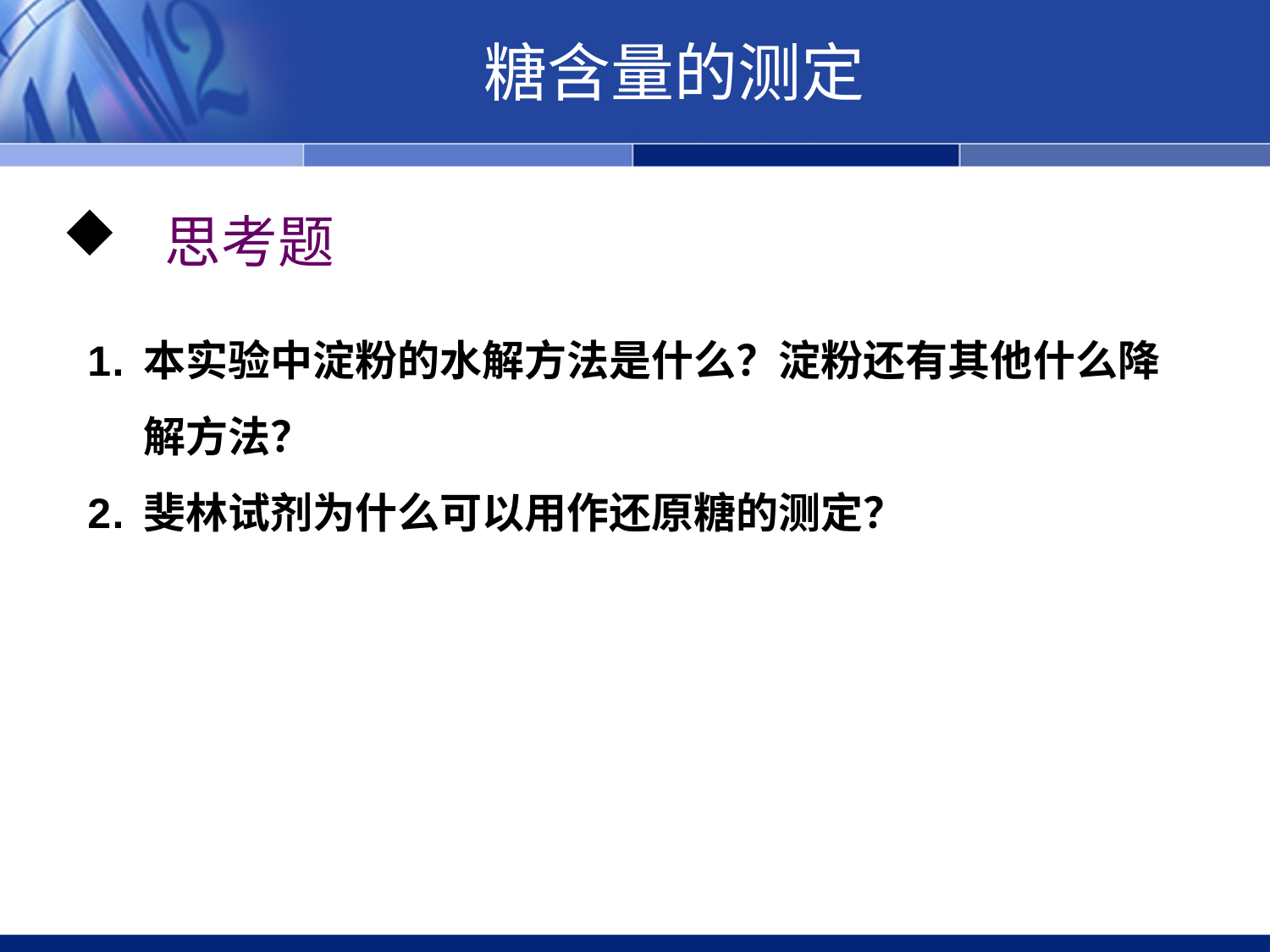

糖含量的测定
  思考题
本实验中淀粉的水解方法是什么？淀粉还有其他什么降解方法？
斐林试剂为什么可以用作还原糖的测定？